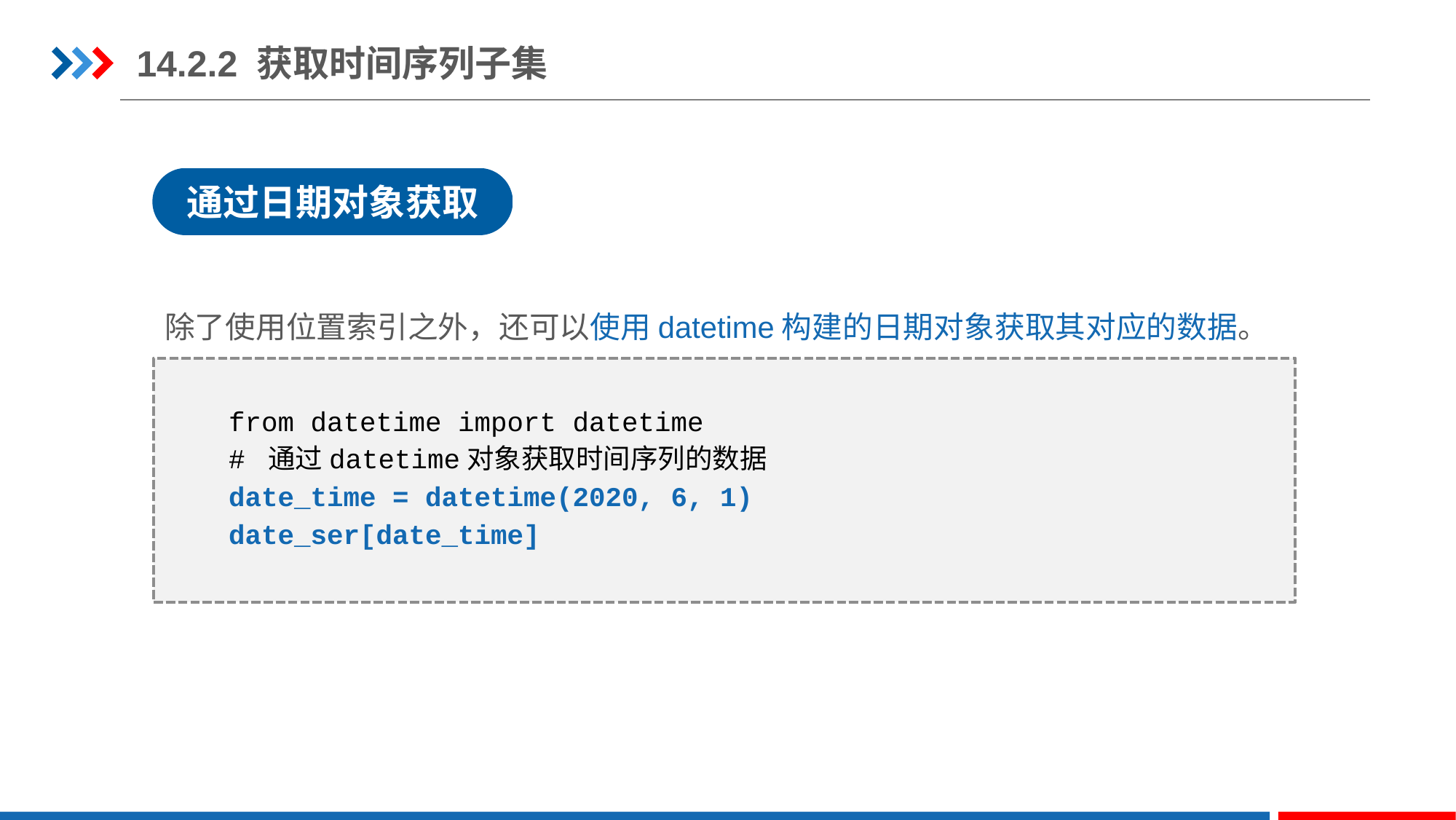

14.2.2 获取时间序列子集
通过日期对象获取
除了使用位置索引之外，还可以使用datetime构建的日期对象获取其对应的数据。

from datetime import datetime
# 通过datetime对象获取时间序列的数据
date_time = datetime(2020, 6, 1)
date_ser[date_time]